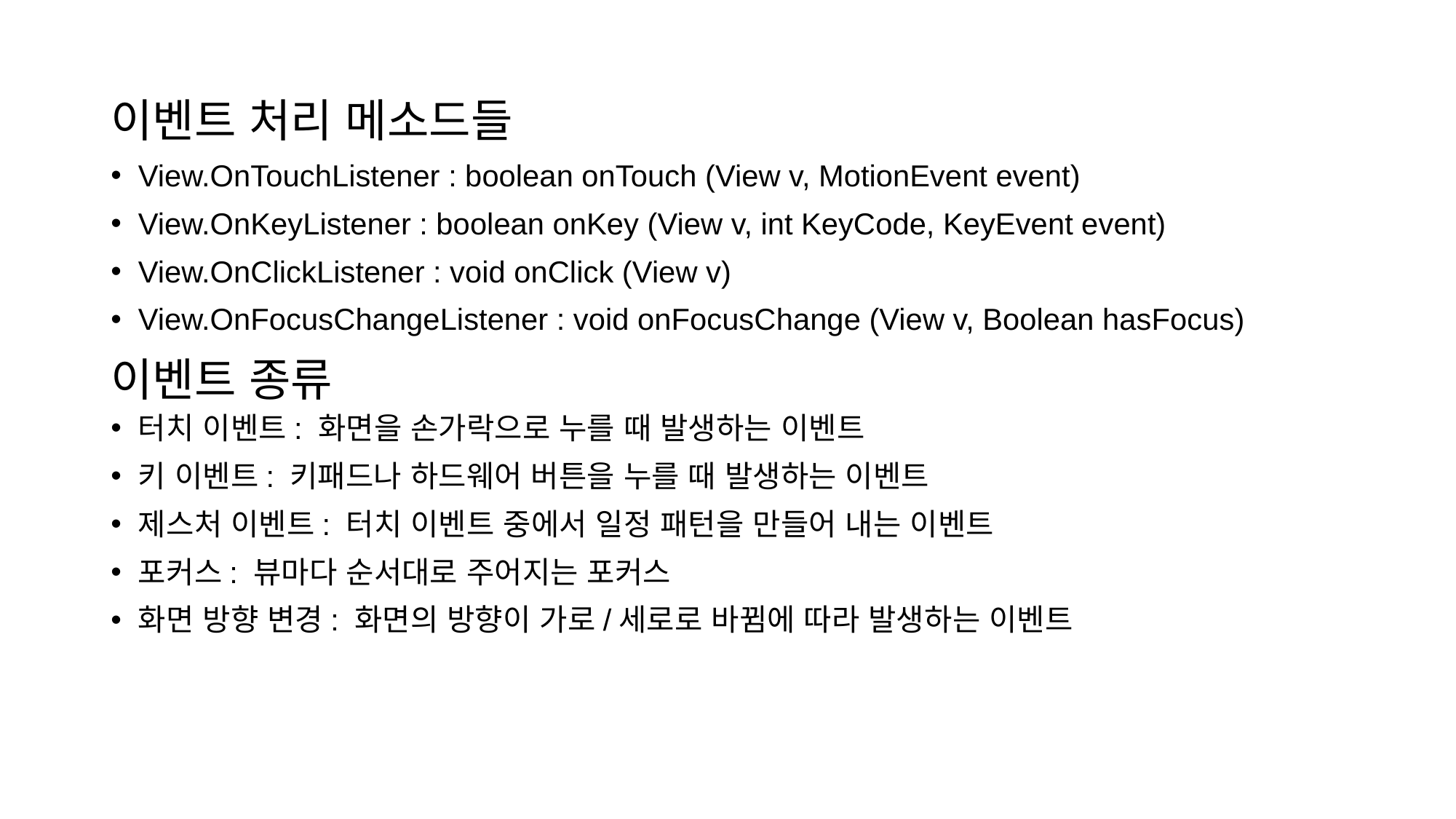

# 이벤트 처리 메소드들
View.OnTouchListener : boolean onTouch (View v, MotionEvent event)
View.OnKeyListener : boolean onKey (View v, int KeyCode, KeyEvent event)
View.OnClickListener : void onClick (View v)
View.OnFocusChangeListener : void onFocusChange (View v, Boolean hasFocus)

이벤트 종류
터치 이벤트: 화면을 손가락으로 누를 때 발생하는 이벤트
키 이벤트: 키패드나 하드웨어 버튼을 누를 때 발생하는 이벤트
제스처 이벤트: 터치 이벤트 중에서 일정 패턴을 만들어 내는 이벤트
포커스: 뷰마다 순서대로 주어지는 포커스
화면 방향 변경: 화면의 방향이 가로/세로로 바뀜에 따라 발생하는 이벤트